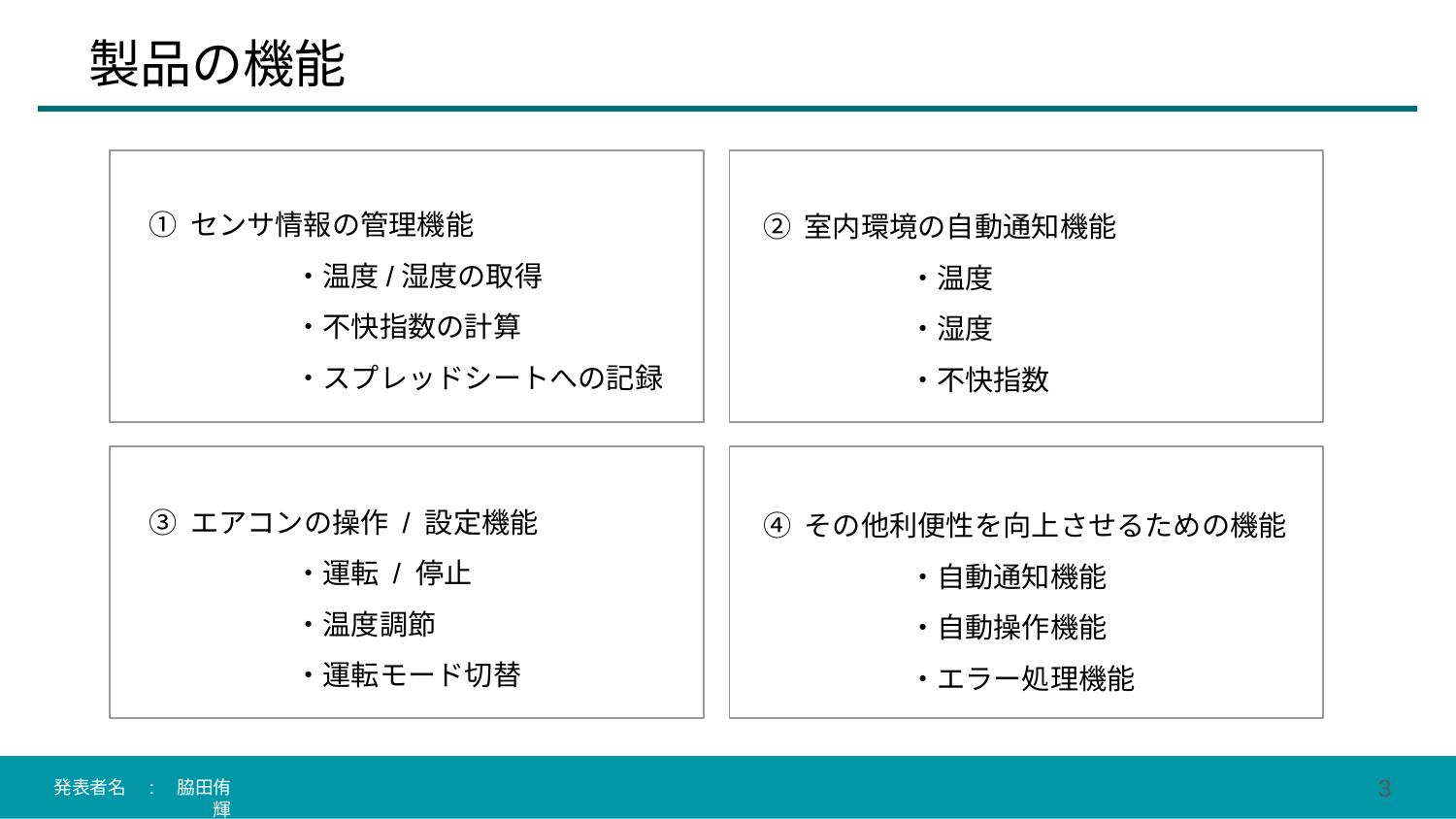

# 製品の機能

① センサ情報の管理機能
	・温度/湿度の取得
	・不快指数の計算
	・スプレッドシートへの記録
② 室内環境の自動通知機能
	・温度
	・湿度
	・不快指数

③ エアコンの操作 / 設定機能
	・運転 / 停止
	・温度調節
	・運転モード切替
④ その他利便性を向上させるための機能
	・自動通知機能
	・自動操作機能
	・エラー処理機能
3
発表者名　:　脇田侑輝